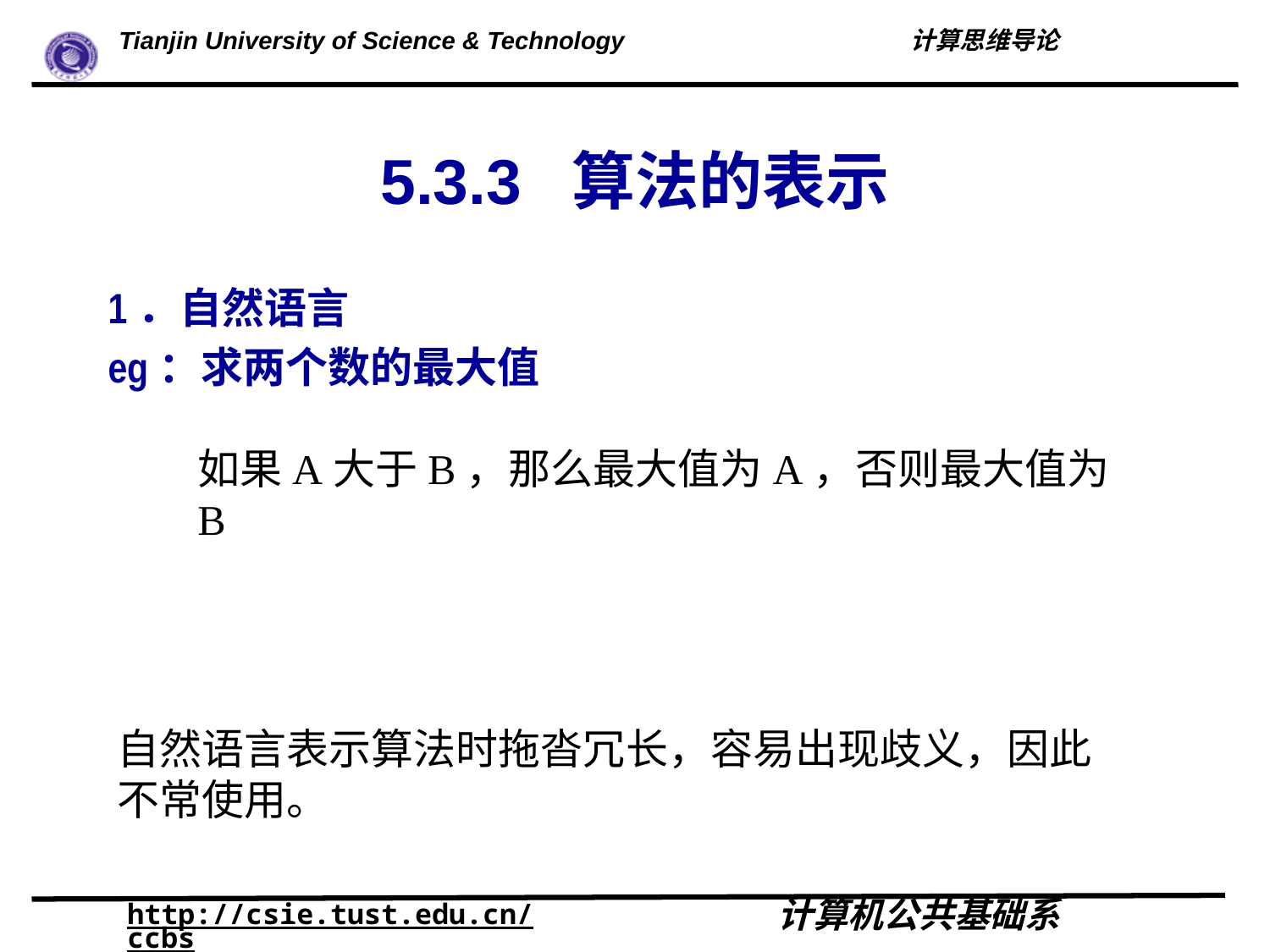

# 5.3.3  算法的表示
1．自然语言
eg：求两个数的最大值

如果A大于B，那么最大值为A，否则最大值为B
自然语言表示算法时拖沓冗长，容易出现歧义，因此不常使用。